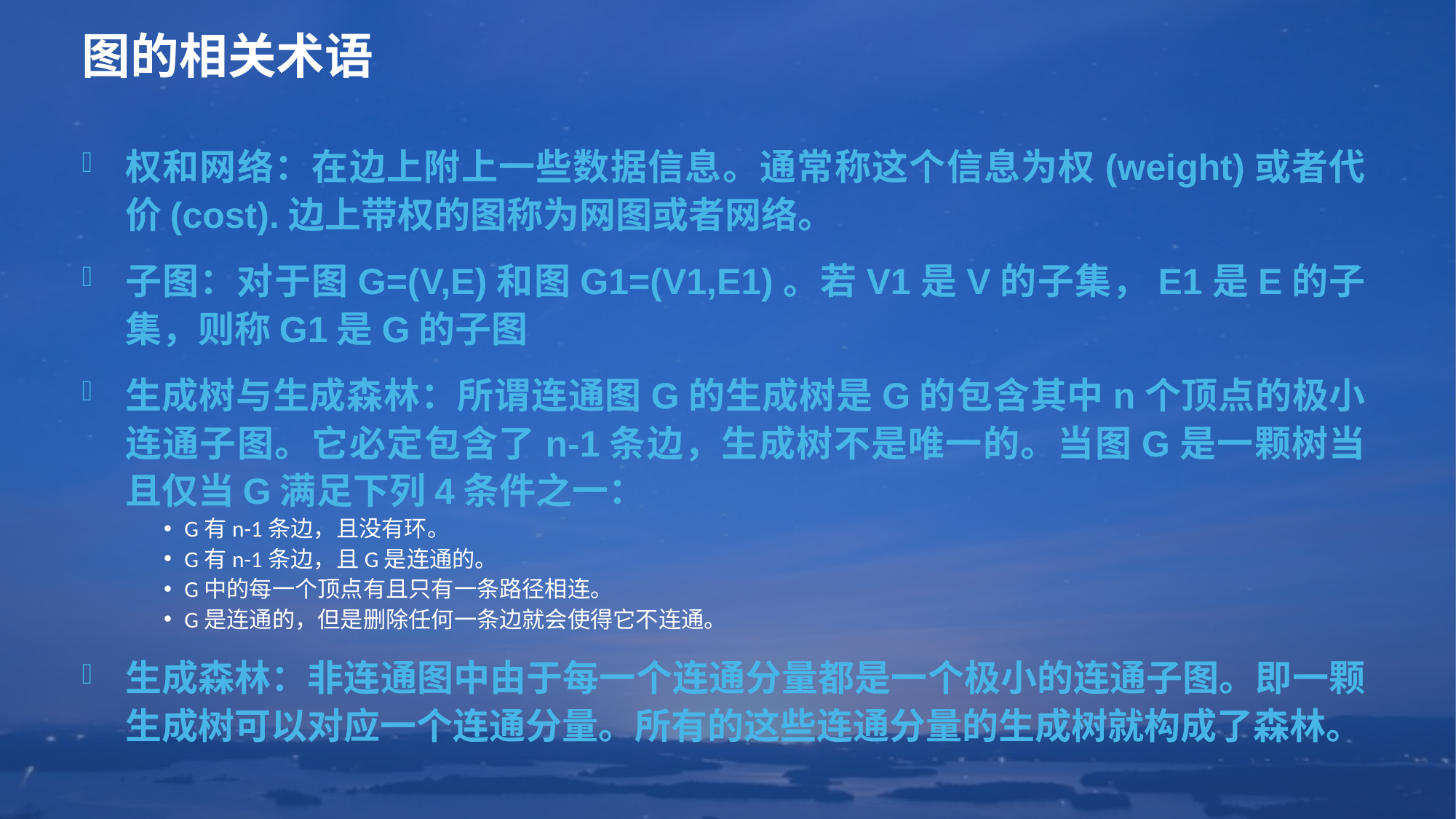

# 图的相关术语
权和网络：在边上附上一些数据信息。通常称这个信息为权(weight)或者代价(cost).边上带权的图称为网图或者网络。
子图：对于图G=(V,E)和图G1=(V1,E1)。若V1是V的子集，E1是E的子集，则称G1是G的子图
生成树与生成森林：所谓连通图G的生成树是G的包含其中n个顶点的极小连通子图。它必定包含了n-1条边，生成树不是唯一的。当图G是一颗树当且仅当G满足下列4条件之一：
G有n-1条边，且没有环。
G有n-1条边，且G是连通的。
G中的每一个顶点有且只有一条路径相连。
G是连通的，但是删除任何一条边就会使得它不连通。
生成森林：非连通图中由于每一个连通分量都是一个极小的连通子图。即一颗生成树可以对应一个连通分量。所有的这些连通分量的生成树就构成了森林。